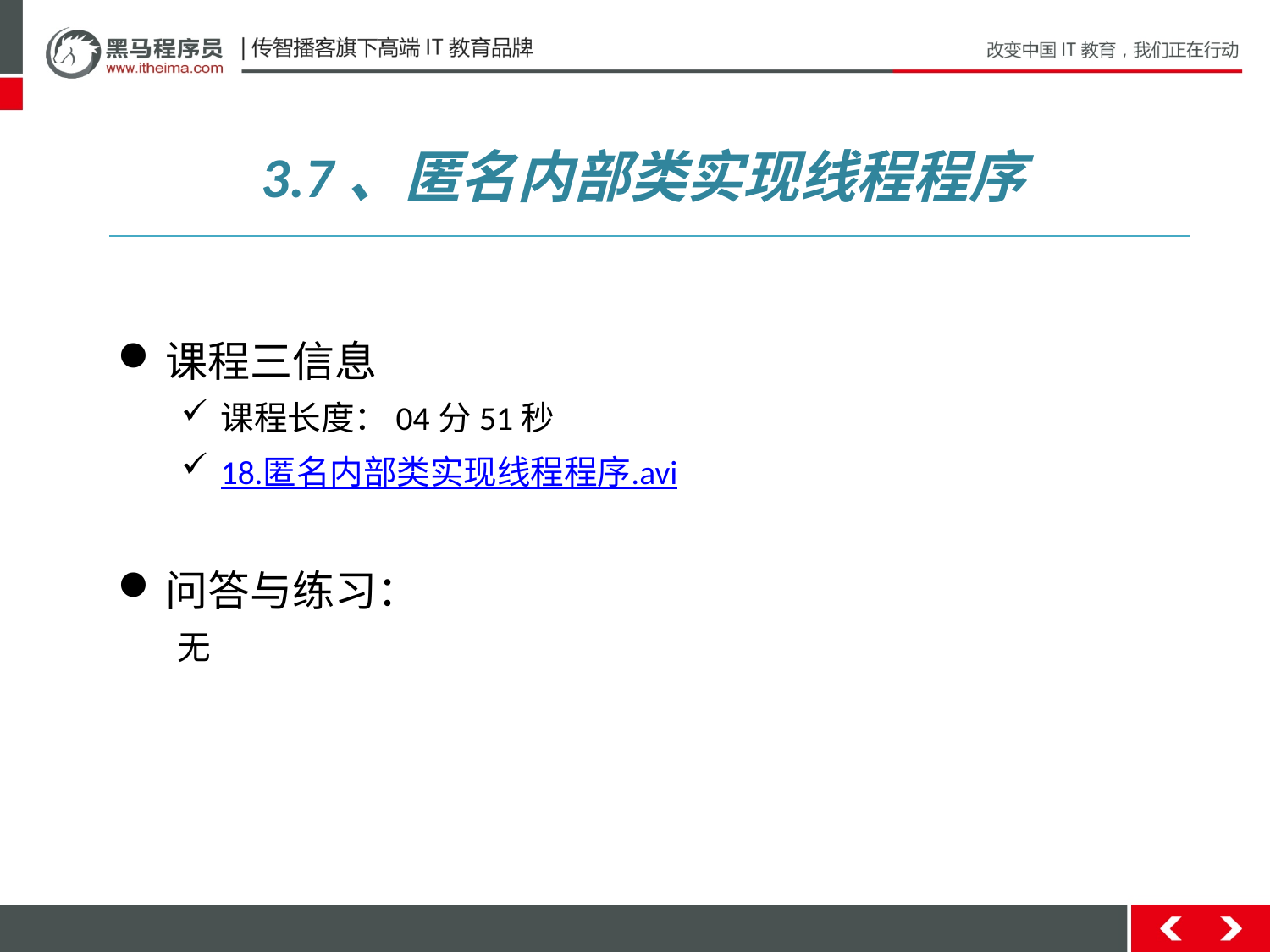

3.7、匿名内部类实现线程程序

课程三信息
课程长度：04分51秒
18.匿名内部类实现线程程序.avi

问答与练习：
       无